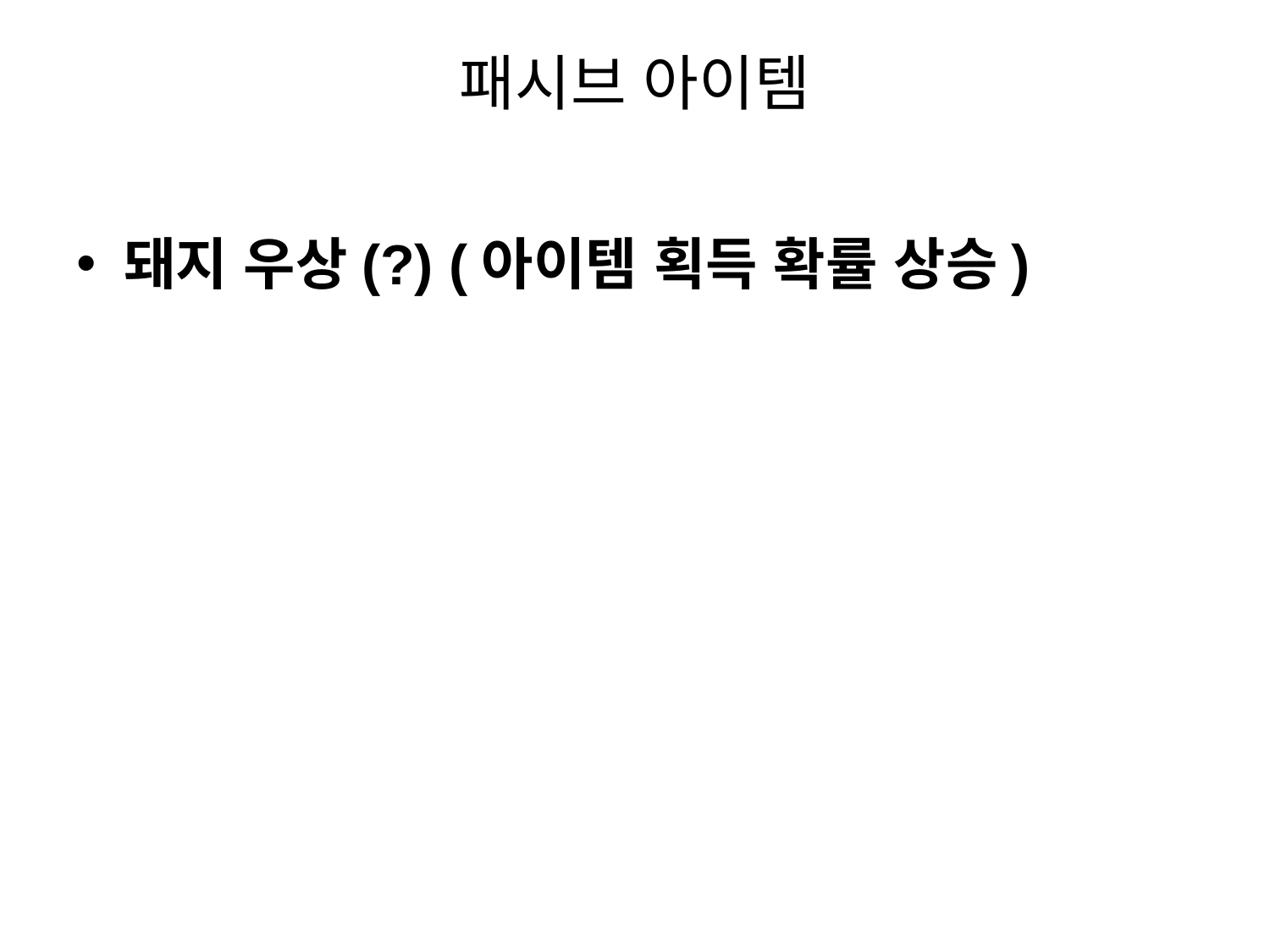

# 패시브 아이템
돼지 우상(?) (아이템 획득 확률 상승)